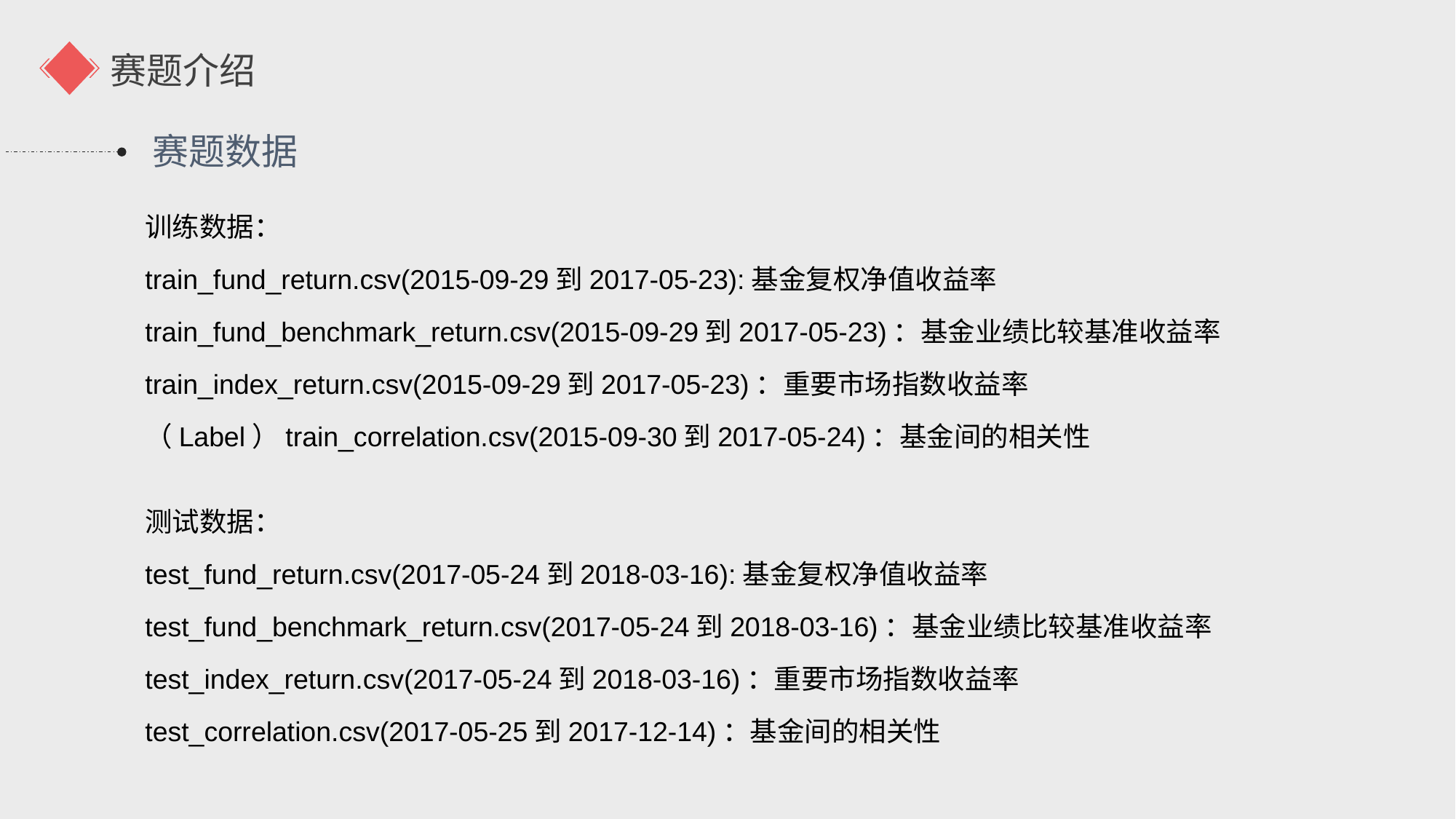

赛题介绍
赛题数据

训练数据：
train_fund_return.csv(2015-09-29到2017-05-23):基金复权净值收益率
train_fund_benchmark_return.csv(2015-09-29到2017-05-23)：基金业绩比较基准收益率
train_index_return.csv(2015-09-29到2017-05-23)：重要市场指数收益率
（Label）train_correlation.csv(2015-09-30到2017-05-24)：基金间的相关性

测试数据：
test_fund_return.csv(2017-05-24到2018-03-16):基金复权净值收益率
test_fund_benchmark_return.csv(2017-05-24到2018-03-16)：基金业绩比较基准收益率
test_index_return.csv(2017-05-24到2018-03-16)：重要市场指数收益率
test_correlation.csv(2017-05-25到2017-12-14)：基金间的相关性